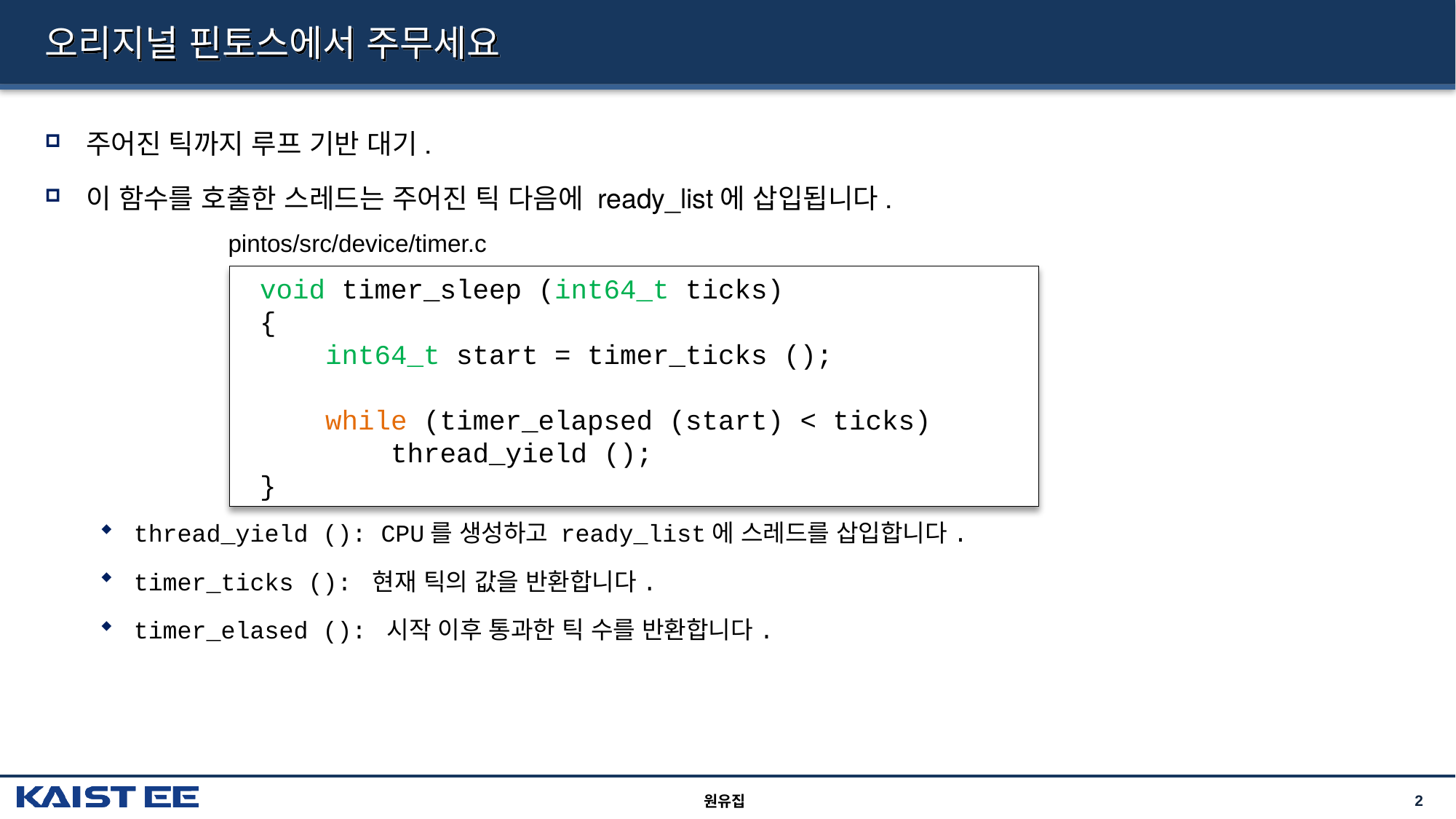

# 오리지널 핀토스에서 주무세요
주어진 틱까지 루프 기반 대기.
이 함수를 호출한 스레드는 주어진 틱 다음에 ready_list에 삽입됩니다.

thread_yield (): CPU를 생성하고 ready_list에 스레드를 삽입합니다.
timer_ticks (): 현재 틱의 값을 반환합니다.
timer_elased (): 시작 이후 통과한 틱 수를 반환합니다.
pintos/src/device/timer.c
void timer_sleep (int64_t ticks)
{
    int64_t start = timer_ticks ();

    while (timer_elapsed (start) < ticks)
        thread_yield ();
}
원유집
2